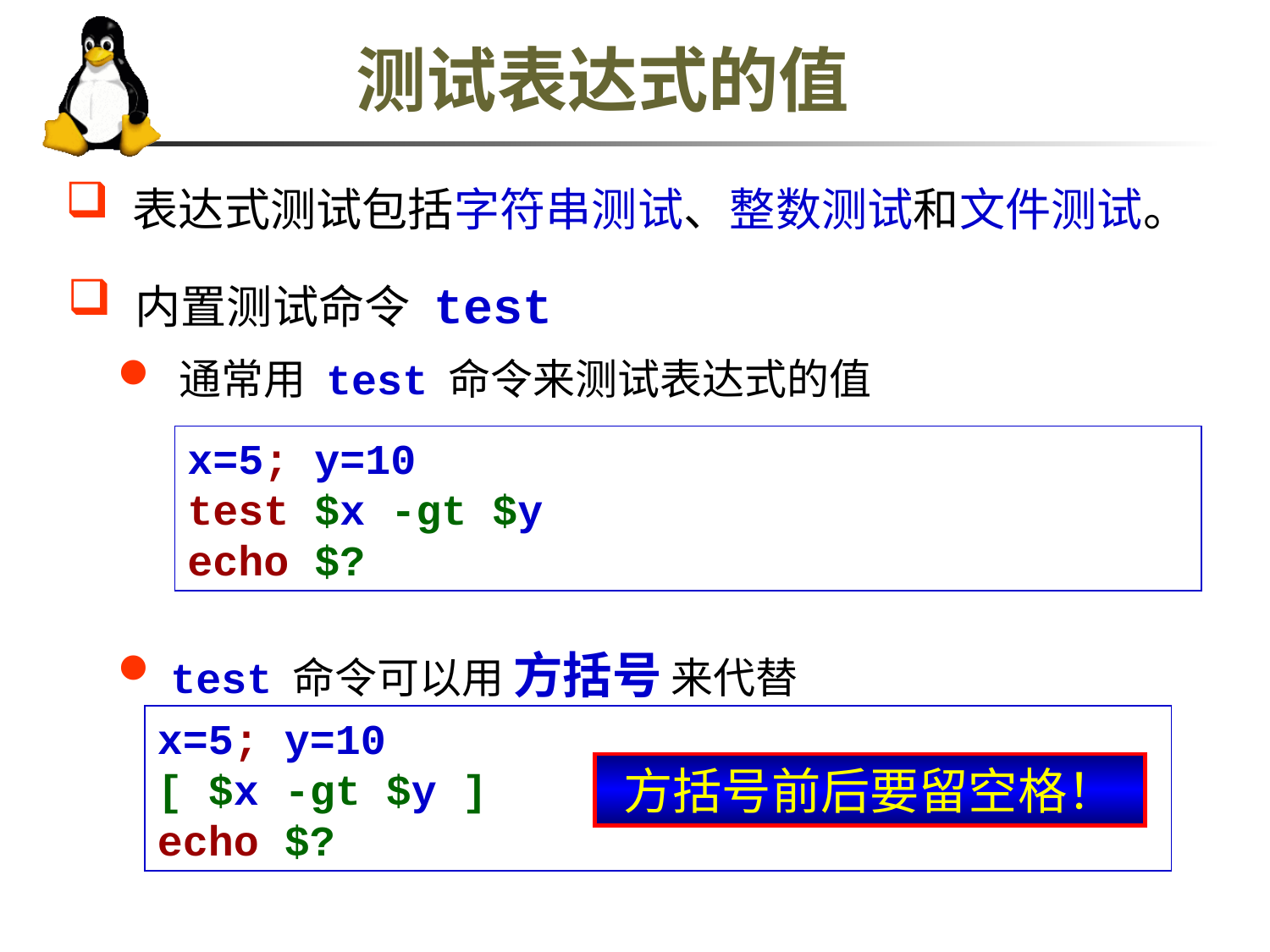

# 测试表达式的值
 表达式测试包括字符串测试、整数测试和文件测试。
 内置测试命令 test
 通常用 test 命令来测试表达式的值
x=5; y=10
test $x -gt $y
echo $?
 test 命令可以用 方括号 来代替
x=5; y=10
[ $x -gt $y ]
echo $?
方括号前后要留空格！